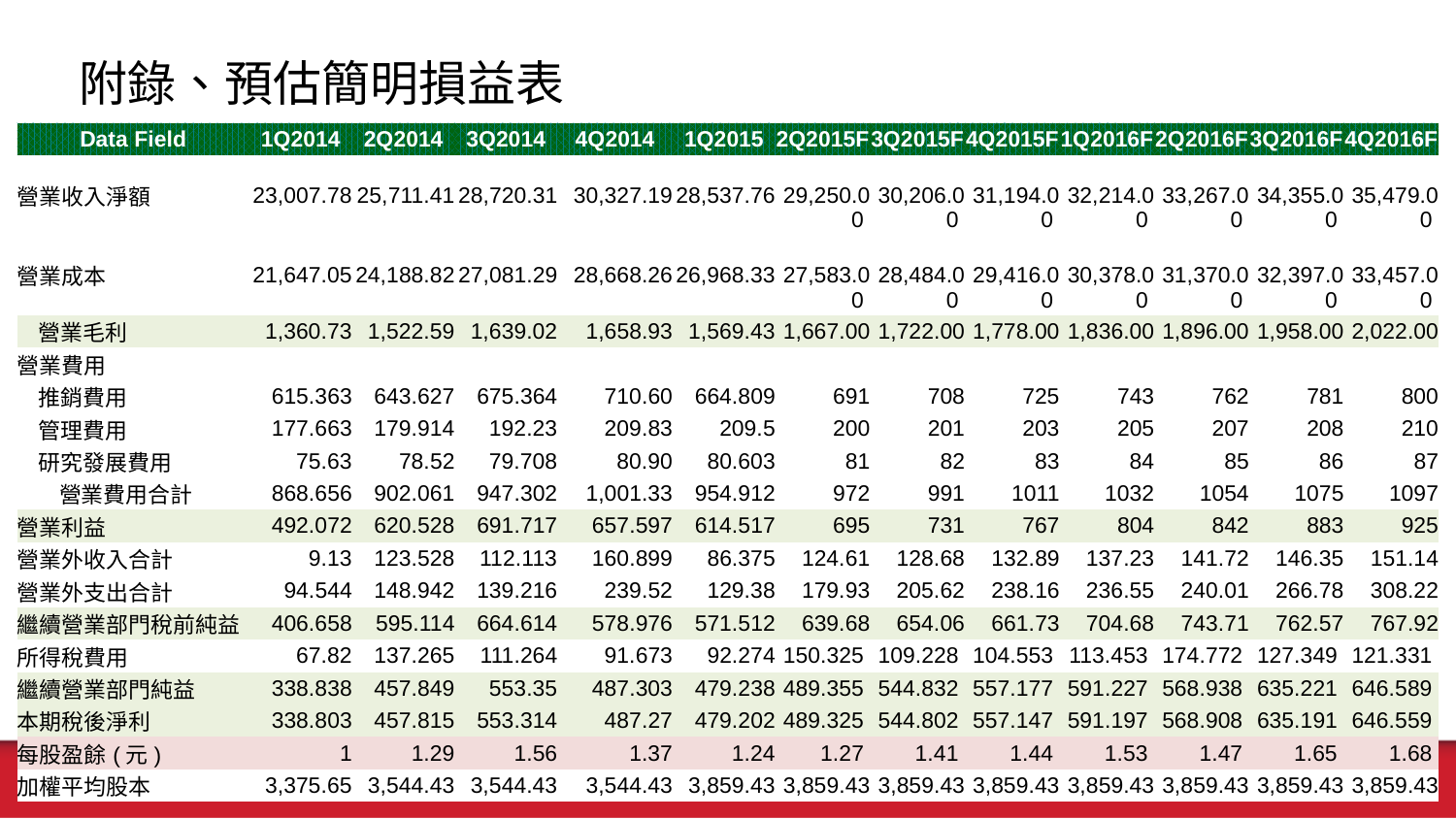

# 附錄、預估簡明損益表
| Data Field | 1Q2014 | 2Q2014 | 3Q2014 | 4Q2014 | 1Q2015 | 2Q2015F | 3Q2015F | 4Q2015F | 1Q2016F | 2Q2016F | 3Q2016F | 4Q2016F |
| --- | --- | --- | --- | --- | --- | --- | --- | --- | --- | --- | --- | --- |
| 營業收入淨額 | 23,007.78 | 25,711.41 | 28,720.31 | 30,327.19 | 28,537.76 | 29,250.00 | 30,206.00 | 31,194.00 | 32,214.00 | 33,267.00 | 34,355.00 | 35,479.00 |
| 營業成本 | 21,647.05 | 24,188.82 | 27,081.29 | 28,668.26 | 26,968.33 | 27,583.00 | 28,484.00 | 29,416.00 | 30,378.00 | 31,370.00 | 32,397.00 | 33,457.00 |
| 營業毛利 | 1,360.73 | 1,522.59 | 1,639.02 | 1,658.93 | 1,569.43 | 1,667.00 | 1,722.00 | 1,778.00 | 1,836.00 | 1,896.00 | 1,958.00 | 2,022.00 |
| 營業費用 |  |  |  |  |  |  |  |  |  |  |  |  |
| 推銷費用 | 615.363 | 643.627 | 675.364 | 710.60 | 664.809 | 691 | 708 | 725 | 743 | 762 | 781 | 800 |
| 管理費用 | 177.663 | 179.914 | 192.23 | 209.83 | 209.5 | 200 | 201 | 203 | 205 | 207 | 208 | 210 |
| 研究發展費用 | 75.63 | 78.52 | 79.708 | 80.90 | 80.603 | 81 | 82 | 83 | 84 | 85 | 86 | 87 |
| 營業費用合計 | 868.656 | 902.061 | 947.302 | 1,001.33 | 954.912 | 972 | 991 | 1011 | 1032 | 1054 | 1075 | 1097 |
| 營業利益 | 492.072 | 620.528 | 691.717 | 657.597 | 614.517 | 695 | 731 | 767 | 804 | 842 | 883 | 925 |
| 營業外收入合計 | 9.13 | 123.528 | 112.113 | 160.899 | 86.375 | 124.61 | 128.68 | 132.89 | 137.23 | 141.72 | 146.35 | 151.14 |
| 營業外支出合計 | 94.544 | 148.942 | 139.216 | 239.52 | 129.38 | 179.93 | 205.62 | 238.16 | 236.55 | 240.01 | 266.78 | 308.22 |
| 繼續營業部門稅前純益 | 406.658 | 595.114 | 664.614 | 578.976 | 571.512 | 639.68 | 654.06 | 661.73 | 704.68 | 743.71 | 762.57 | 767.92 |
| 所得稅費用 | 67.82 | 137.265 | 111.264 | 91.673 | 92.274 | 150.325 | 109.228 | 104.553 | 113.453 | 174.772 | 127.349 | 121.331 |
| 繼續營業部門純益 | 338.838 | 457.849 | 553.35 | 487.303 | 479.238 | 489.355 | 544.832 | 557.177 | 591.227 | 568.938 | 635.221 | 646.589 |
| 本期稅後淨利 | 338.803 | 457.815 | 553.314 | 487.27 | 479.202 | 489.325 | 544.802 | 557.147 | 591.197 | 568.908 | 635.191 | 646.559 |
| 每股盈餘(元) | 1 | 1.29 | 1.56 | 1.37 | 1.24 | 1.27 | 1.41 | 1.44 | 1.53 | 1.47 | 1.65 | 1.68 |
| 加權平均股本 | 3,375.65 | 3,544.43 | 3,544.43 | 3,544.43 | 3,859.43 | 3,859.43 | 3,859.43 | 3,859.43 | 3,859.43 | 3,859.43 | 3,859.43 | 3,859.43 |
(資料來源：TEJ,自己整理)
28